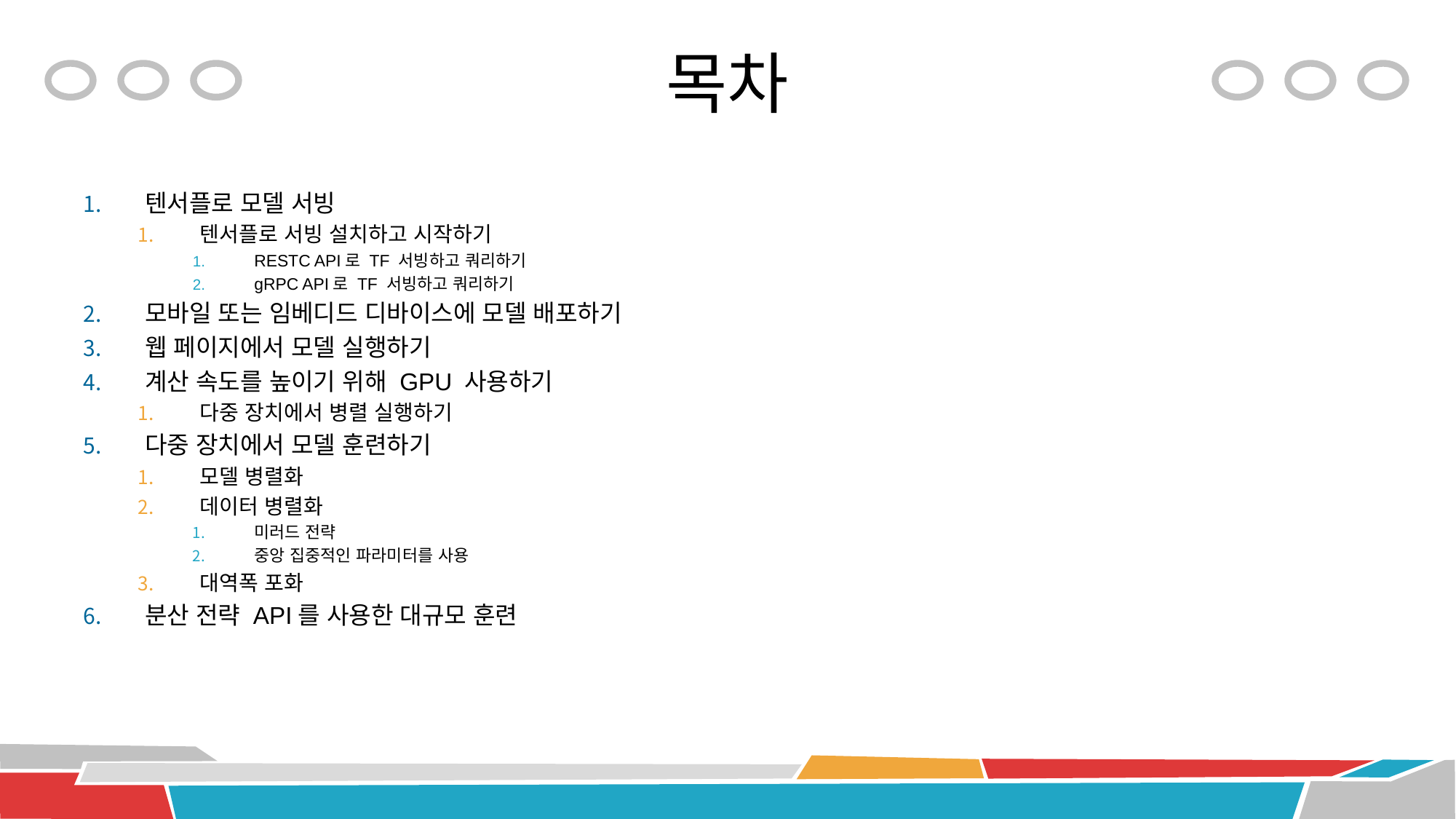

# 목차
텐서플로 모델 서빙
텐서플로 서빙 설치하고 시작하기
RESTC API로 TF 서빙하고 쿼리하기
gRPC API로 TF 서빙하고 쿼리하기
모바일 또는 임베디드 디바이스에 모델 배포하기
웹 페이지에서 모델 실행하기
계산 속도를 높이기 위해 GPU 사용하기
다중 장치에서 병렬 실행하기
다중 장치에서 모델 훈련하기
모델 병렬화
데이터 병렬화
미러드 전략
중앙 집중적인 파라미터를 사용
대역폭 포화
분산 전략 API를 사용한 대규모 훈련